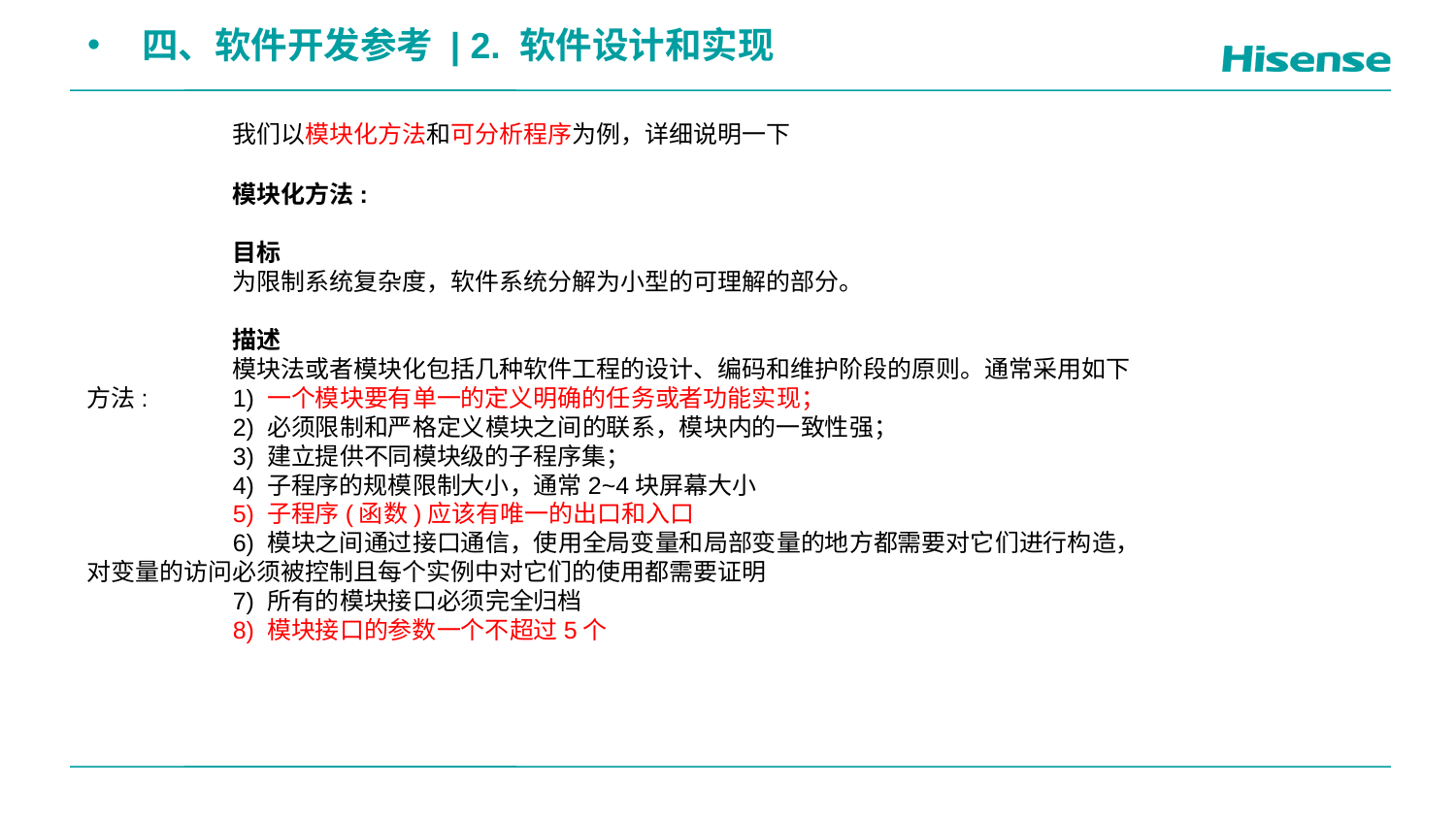

四、软件开发参考 | 2. 软件设计和实现

	我们以模块化方法和可分析程序为例，详细说明一下

	模块化方法:

	目标
	为限制系统复杂度，软件系统分解为小型的可理解的部分。

	描述
	模块法或者模块化包括几种软件工程的设计、编码和维护阶段的原则。通常采用如下方法:	1) 一个模块要有单一的定义明确的任务或者功能实现；
	2) 必须限制和严格定义模块之间的联系，模块内的一致性强；
	3) 建立提供不同模块级的子程序集；
	4) 子程序的规模限制大小，通常2~4块屏幕大小
	5) 子程序(函数)应该有唯一的出口和入口
	6) 模块之间通过接口通信，使用全局变量和局部变量的地方都需要对它们进行构造，对变量的访问必须被控制且每个实例中对它们的使用都需要证明
	7) 所有的模块接口必须完全归档
	8) 模块接口的参数一个不超过5个